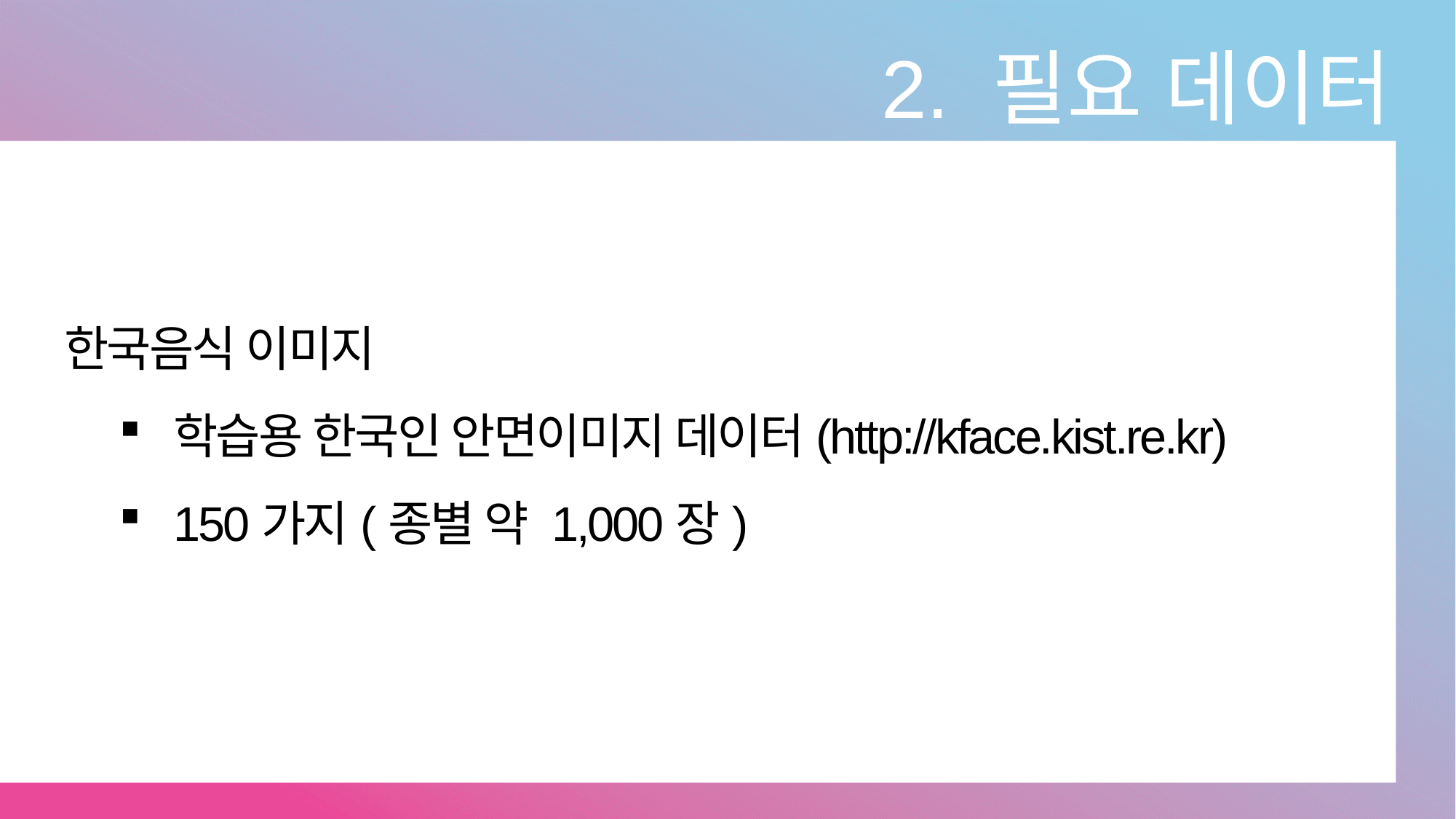

2. 필요 데이터

한국음식 이미지
학습용 한국인 안면이미지 데이터(http://kface.kist.re.kr)
150가지(종별 약 1,000장)